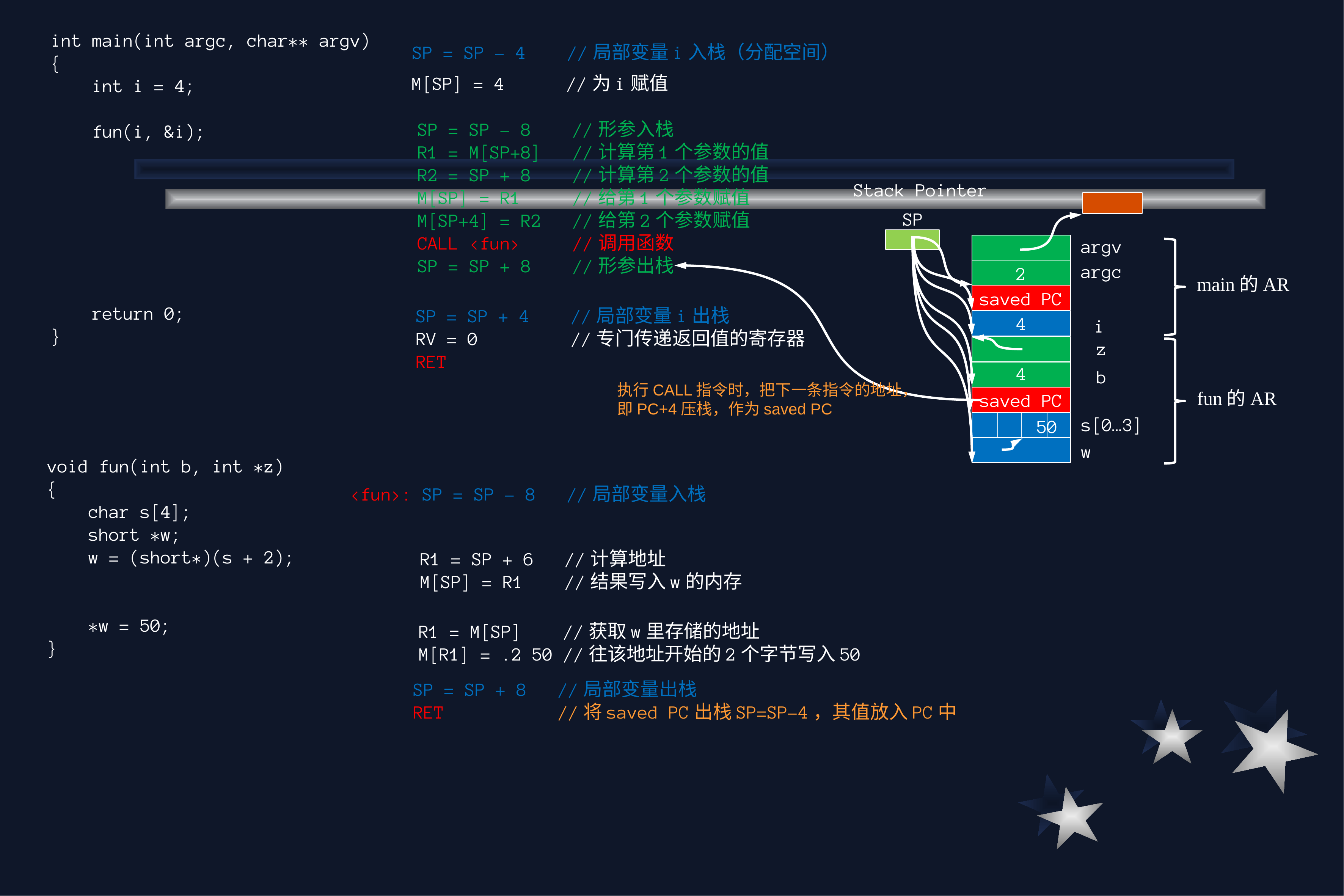

int main(int argc, char** argv)
{
    int i = 4;

    fun(i, &i);

    return 0;
}
SP = SP – 4    //局部变量i入栈（分配空间）
M[SP] = 4      //为i赋值
SP = SP – 8    //形参入栈
R1 = M[SP+8]   //计算第1个参数的值
R2 = SP + 8    //计算第2个参数的值
M[SP] = R1     //给第1个参数赋值
M[SP+4] = R2   //给第2个参数赋值
CALL <fun>     //调用函数
SP = SP + 8    //形参出栈
Stack Pointer

SP

argv

argc
2
main的AR
saved PC
SP = SP + 4    //局部变量i出栈
RV = 0         //专门传递返回值的寄存器
RET
4

i
z

4
b

执行CALL指令时，把下一条指令的地址，即PC+4压栈，作为saved PC
fun的AR
saved PC
s[0…3]
50

w

void fun(int b, int *z)
{
    char s[4];
    short *w;
    w = (short*)(s + 2);

    *w = 50;
}
<fun>:
SP = SP – 8   //局部变量入栈
R1 = SP + 6   //计算地址
M[SP] = R1    //结果写入w的内存
R1 = M[SP]    //获取w里存储的地址
M[R1] = .2 50 //往该地址开始的2个字节写入50
SP = SP + 8   //局部变量出栈
RET           //将saved PC出栈SP=SP-4，其值放入PC中